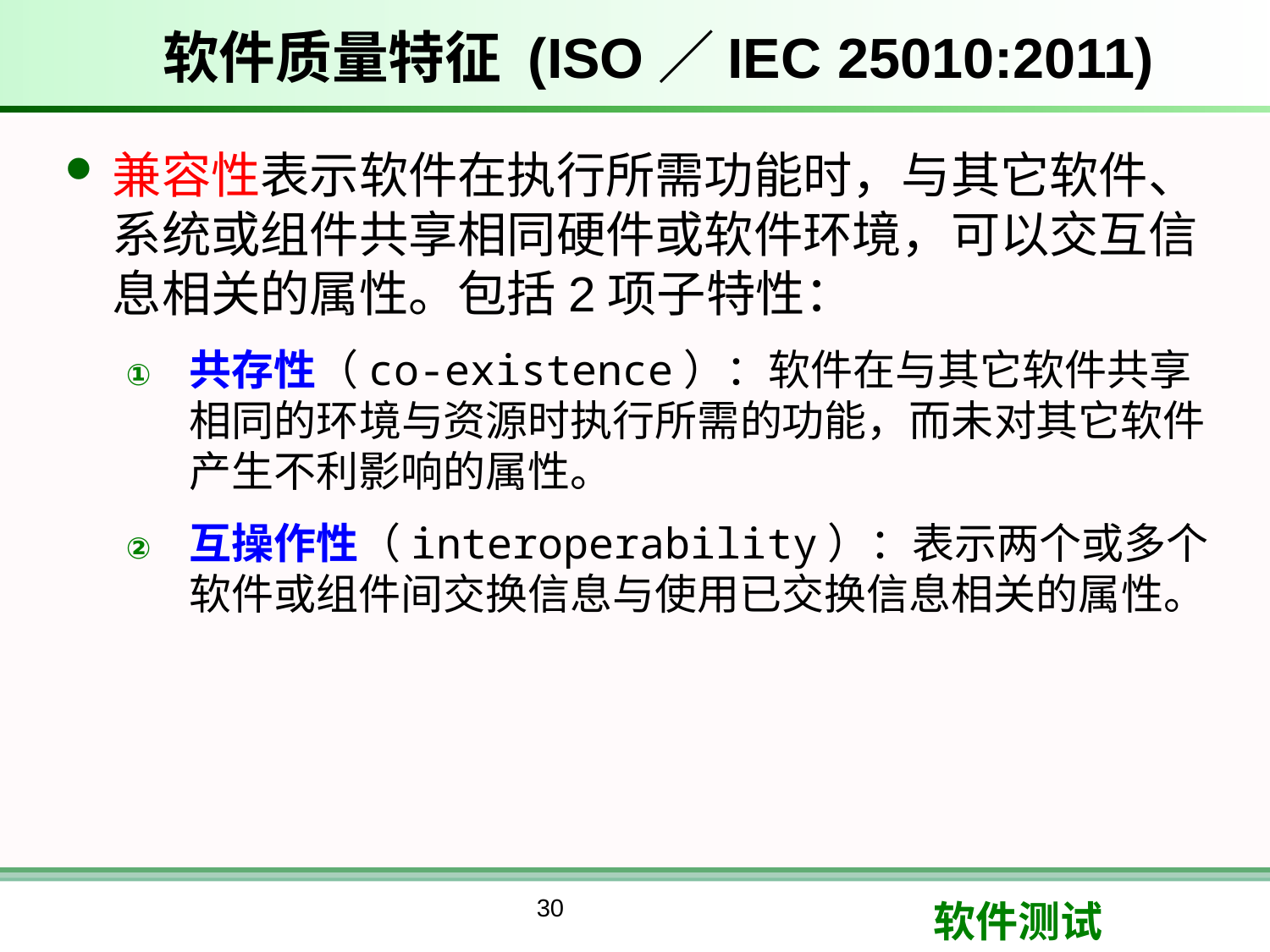

# 软件质量特征 (ISO／IEC 25010:2011)
兼容性表示软件在执行所需功能时，与其它软件、系统或组件共享相同硬件或软件环境，可以交互信息相关的属性。包括2项子特性：
共存性（co-existence）：软件在与其它软件共享相同的环境与资源时执行所需的功能，而未对其它软件产生不利影响的属性。
互操作性（interoperability）：表示两个或多个软件或组件间交换信息与使用已交换信息相关的属性。
30